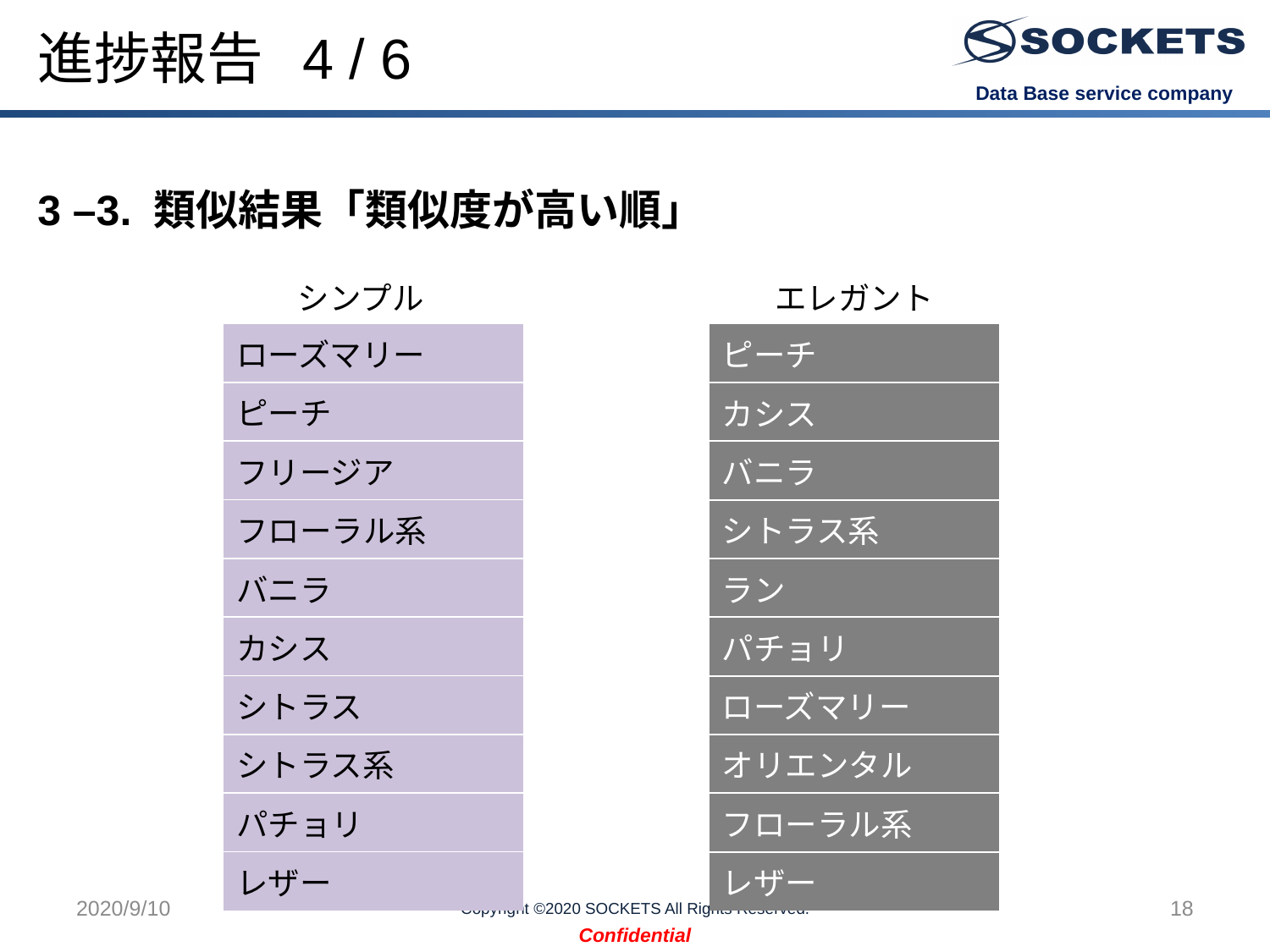

# 進捗報告  4 / 6

3 –3. 類似結果「類似度が高い順」
シンプル
エレガント
| ローズマリー |
| --- |
| ピーチ |
| フリージア |
| フローラル系 |
| バニラ |
| カシス |
| シトラス |
| シトラス系 |
| パチョリ |
| レザー |
| ピーチ |
| --- |
| カシス |
| バニラ |
| シトラス系 |
| ラン |
| パチョリ |
| ローズマリー |
| オリエンタル |
| フローラル系 |
| レザー |
2020/9/10
Copyright ©2020 SOCKETS All Rights Reserved.
18